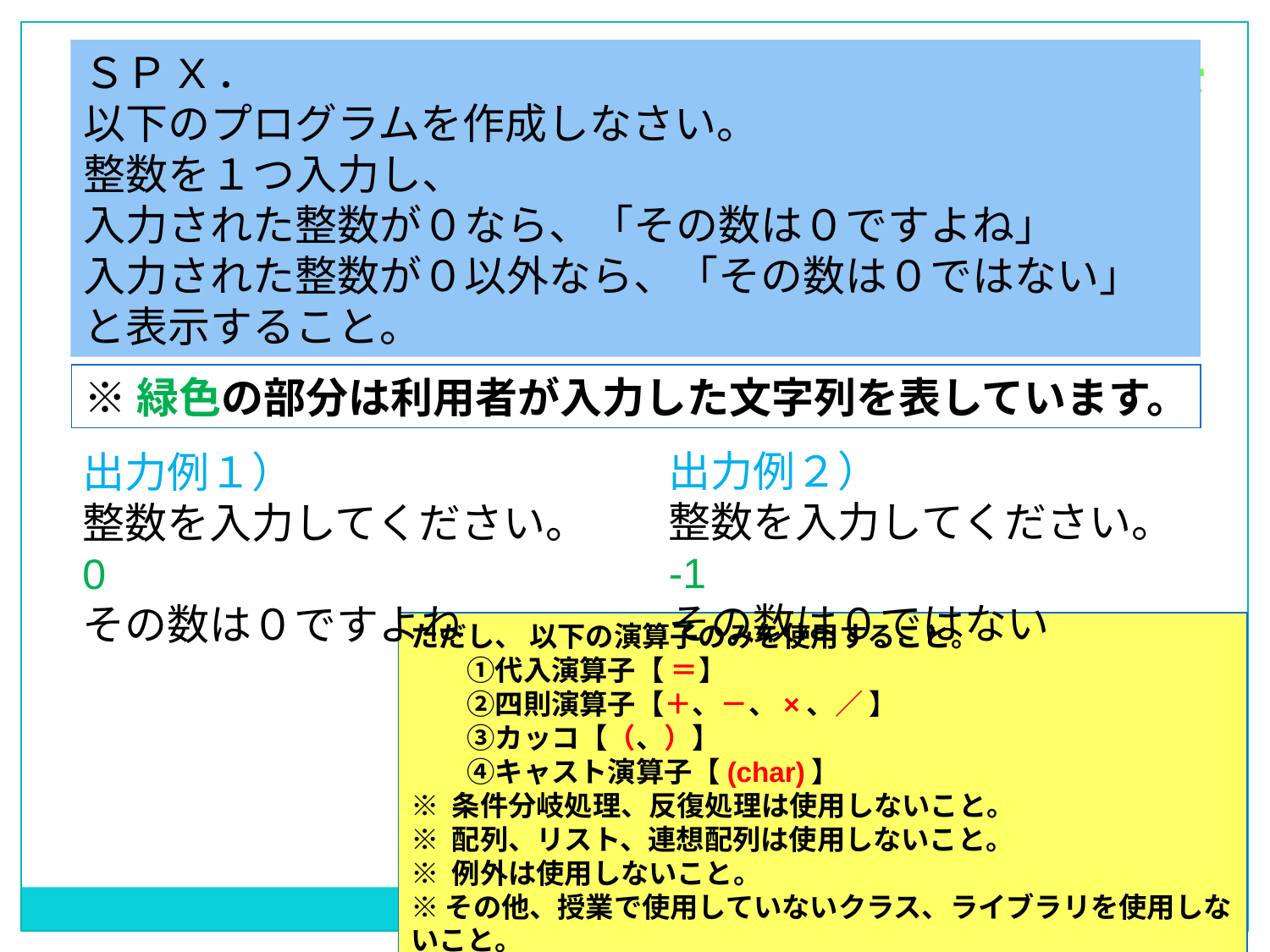

ＳＰX．
以下のプログラムを作成しなさい。
整数を１つ入力し、
入力された整数が０なら、「その数は０ですよね」
入力された整数が０以外なら、「その数は０ではない」
と表示すること。
ＳＰＸ．以下のプログラムを作成してください。
※緑色の部分は利用者が入力した文字列を表しています。
出力例２）
整数を入力してください。-1
その数は０ではない
出力例１）
整数を入力してください。0
その数は０ですよね
ただし、 以下の演算子のみを使用すること。
　　①代入演算子【 ＝】
　　②四則演算子【＋、－、×、／ 】
　　③カッコ【（、）】
　　④キャスト演算子【(char)】
※ 条件分岐処理、反復処理は使用しないこと。
※ 配列、リスト、連想配列は使用しないこと。
※ 例外は使用しないこと。
※ その他、授業で使用していないクラス、ライブラリを使用しないこと。